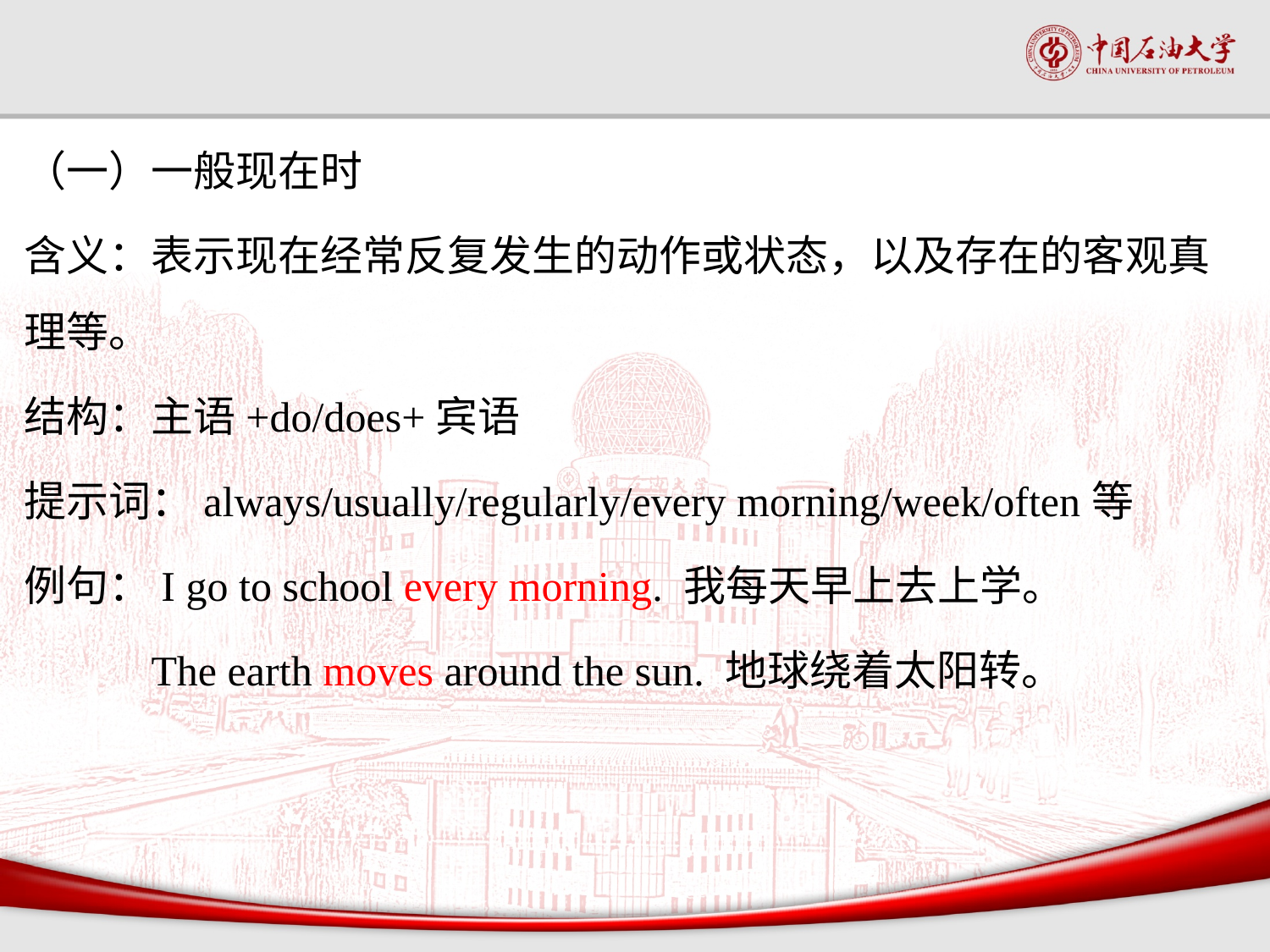

#
（一）一般现在时
含义：表示现在经常反复发生的动作或状态，以及存在的客观真理等。
结构：主语+do/does+宾语
提示词：always/usually/regularly/every morning/week/often等
例句：I go to school every morning. 我每天早上去上学。
            The earth moves around the sun. 地球绕着太阳转。